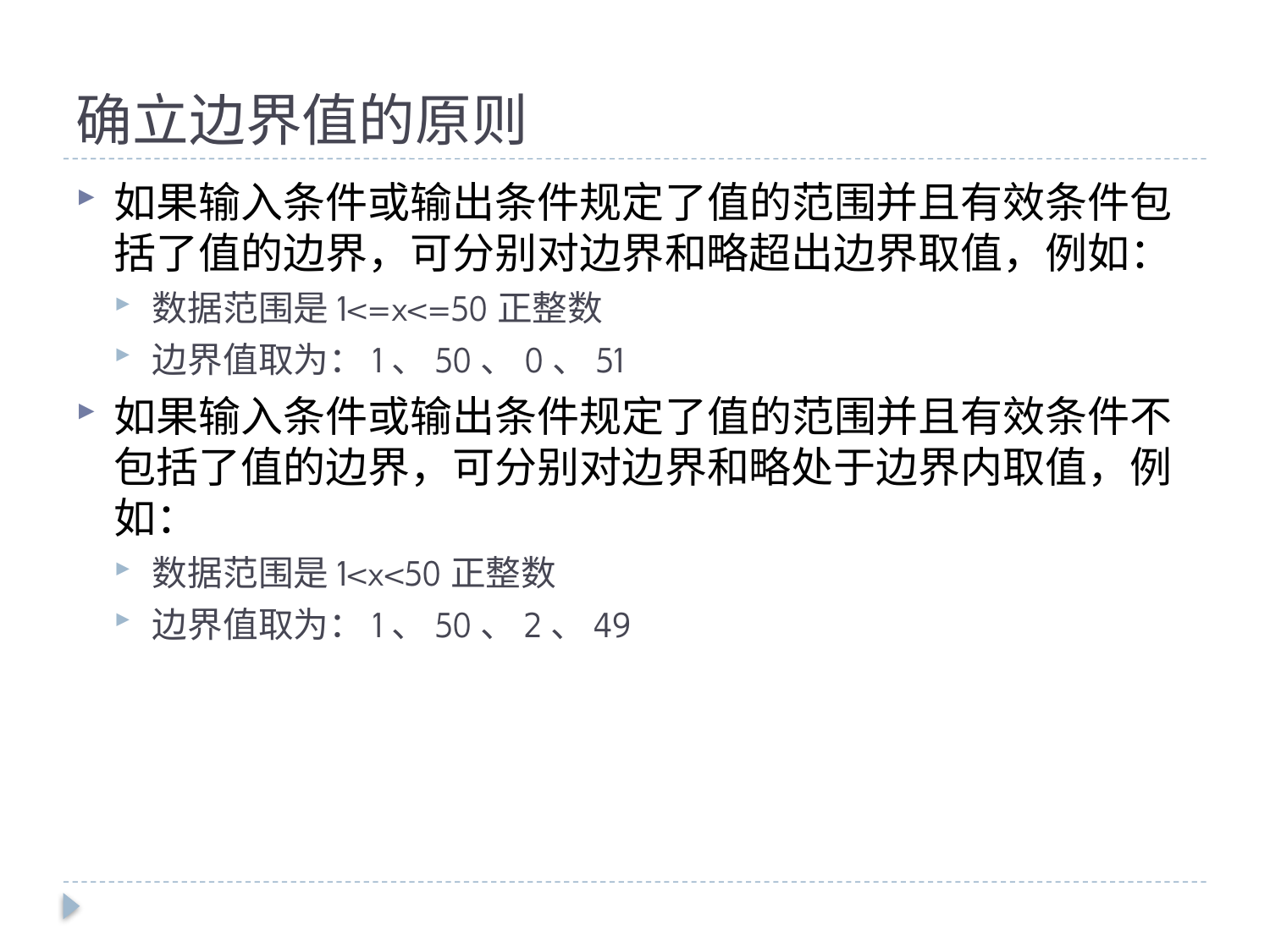

# 确立边界值的原则
如果输入条件或输出条件规定了值的范围并且有效条件包括了值的边界，可分别对边界和略超出边界取值，例如：
数据范围是1<=x<=50正整数
边界值取为：1、50、0、51
如果输入条件或输出条件规定了值的范围并且有效条件不包括了值的边界，可分别对边界和略处于边界内取值，例如：
数据范围是1<x<50正整数
边界值取为：1、50、2、49